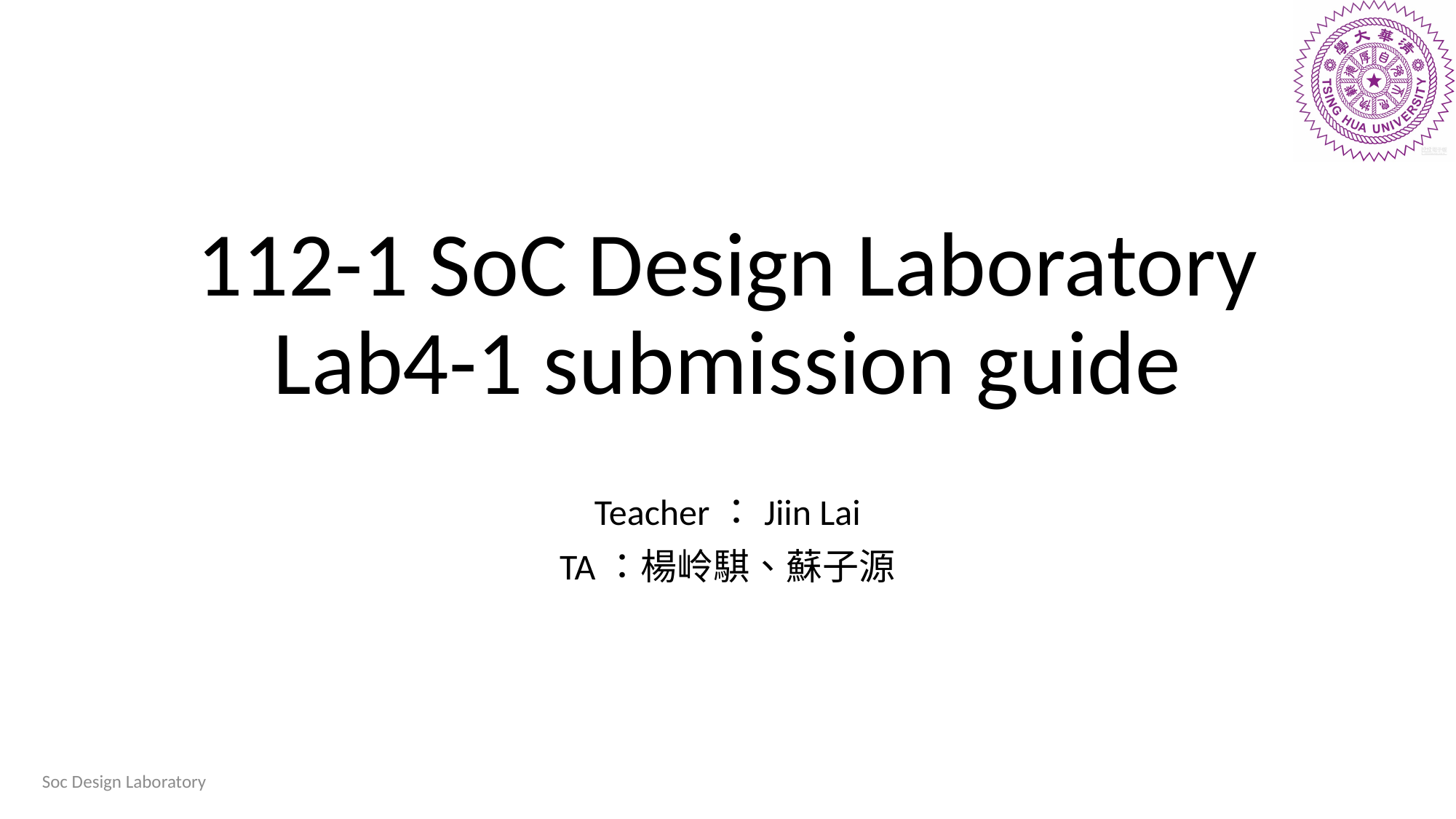

# 112-1 SoC Design Laboratory Lab4-1 submission guide

Teacher：Jiin Lai
TA：楊岭騏、蘇子源

Soc Design Laboratory